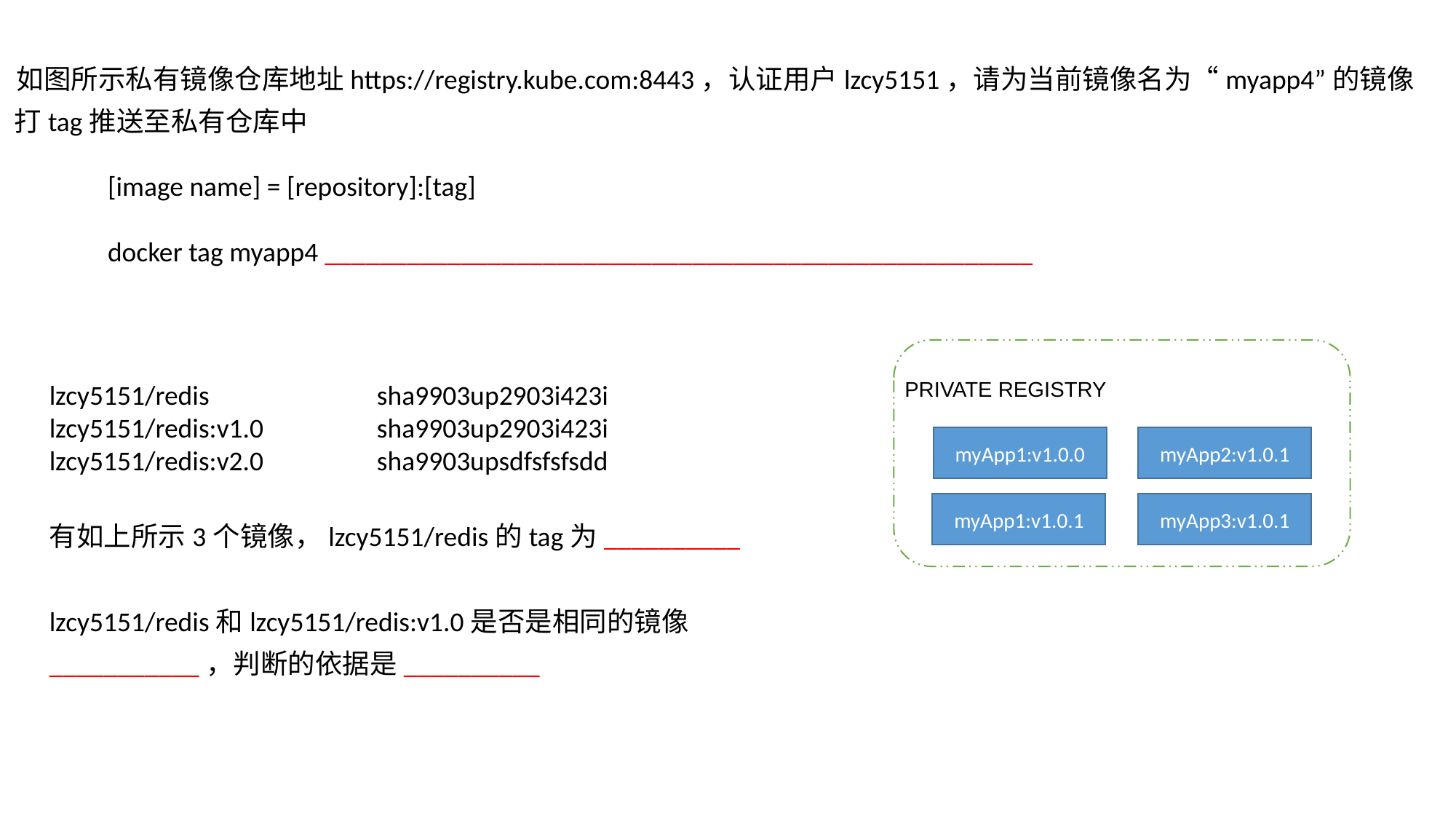

7.  如图所示私有镜像仓库地址https://registry.kube.com:8443，认证用户lzcy5151，请为当前镜像名为“myapp4”的镜像
     打tag推送至私有仓库中
[image name] = [repository]:[tag]

docker tag myapp4 ____________________________________________________

lzcy5151/redis		sha9903up2903i423i
lzcy5151/redis:v1.0		sha9903up2903i423i
lzcy5151/redis:v2.0		sha9903upsdfsfsfsdd

有如上所示3个镜像，lzcy5151/redis的tag为__________

lzcy5151/redis和lzcy5151/redis:v1.0是否是相同的镜像___________，判断的依据是__________

PRIVATE REGISTRY
myApp1:v1.0.0
myApp2:v1.0.1
myApp1:v1.0.1
myApp3:v1.0.1